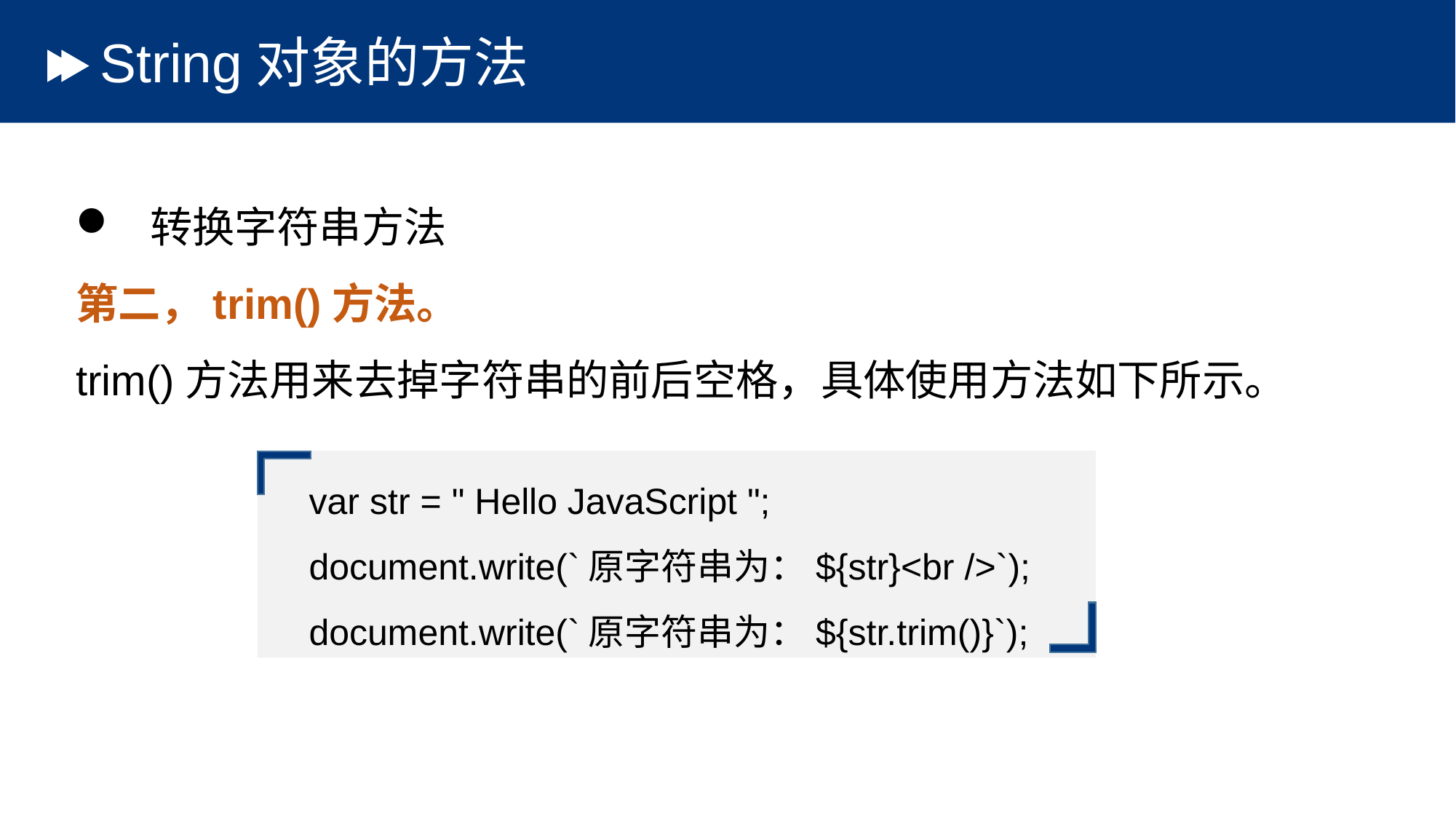

# String对象的方法
 转换字符串方法
第二，trim()方法。
trim()方法用来去掉字符串的前后空格，具体使用方法如下所示。

    var str = " Hello JavaScript ";
    document.write(`原字符串为：${str}<br />`);
    document.write(`原字符串为：${str.trim()}`);